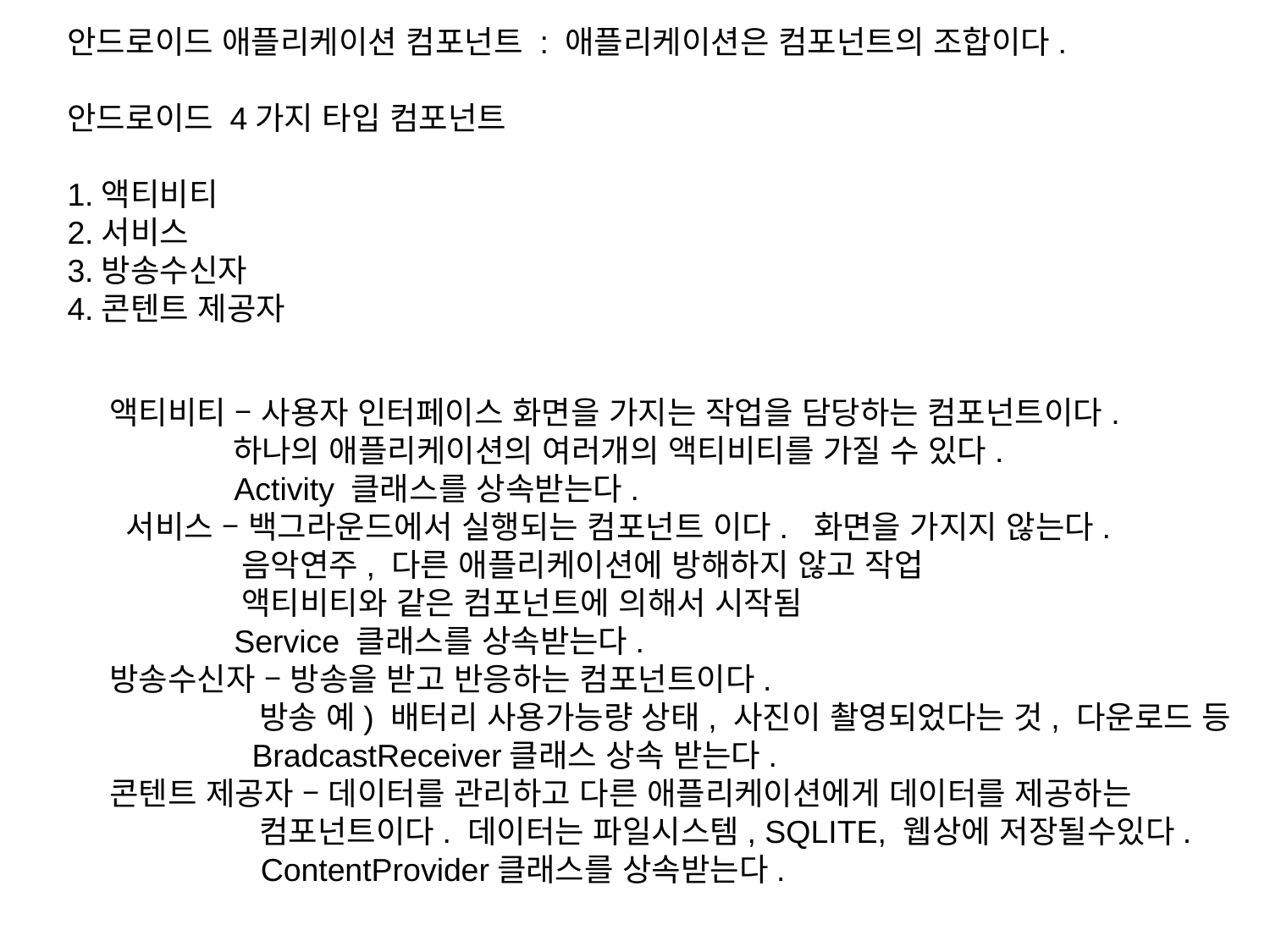

안드로이드 애플리케이션 컴포넌트 : 애플리케이션은 컴포넌트의 조합이다.

안드로이드 4가지 타입 컴포넌트

1.액티비티
2.서비스
3.방송수신자
4.콘텐트 제공자
액티비티 – 사용자 인터페이스 화면을 가지는 작업을 담당하는 컴포넌트이다.
             하나의 애플리케이션의 여러개의 액티비티를 가질 수 있다.
              Activity 클래스를 상속받는다.
 서비스 – 백그라운드에서 실행되는 컴포넌트 이다.  화면을 가지지 않는다.
              음악연주, 다른 애플리케이션에 방해하지 않고 작업
              액티비티와 같은 컴포넌트에 의해서 시작됨
              Service 클래스를 상속받는다.
방송수신자 – 방송을 받고 반응하는 컴포넌트이다.
                방송 예) 배터리 사용가능량 상태, 사진이 촬영되었다는 것, 다운로드 등
                BradcastReceiver클래스 상속 받는다.
콘텐트 제공자 – 데이터를 관리하고 다른 애플리케이션에게 데이터를 제공하는
                컴포넌트이다. 데이터는 파일시스템, SQLITE, 웹상에 저장될수있다.
                 ContentProvider클래스를 상속받는다.